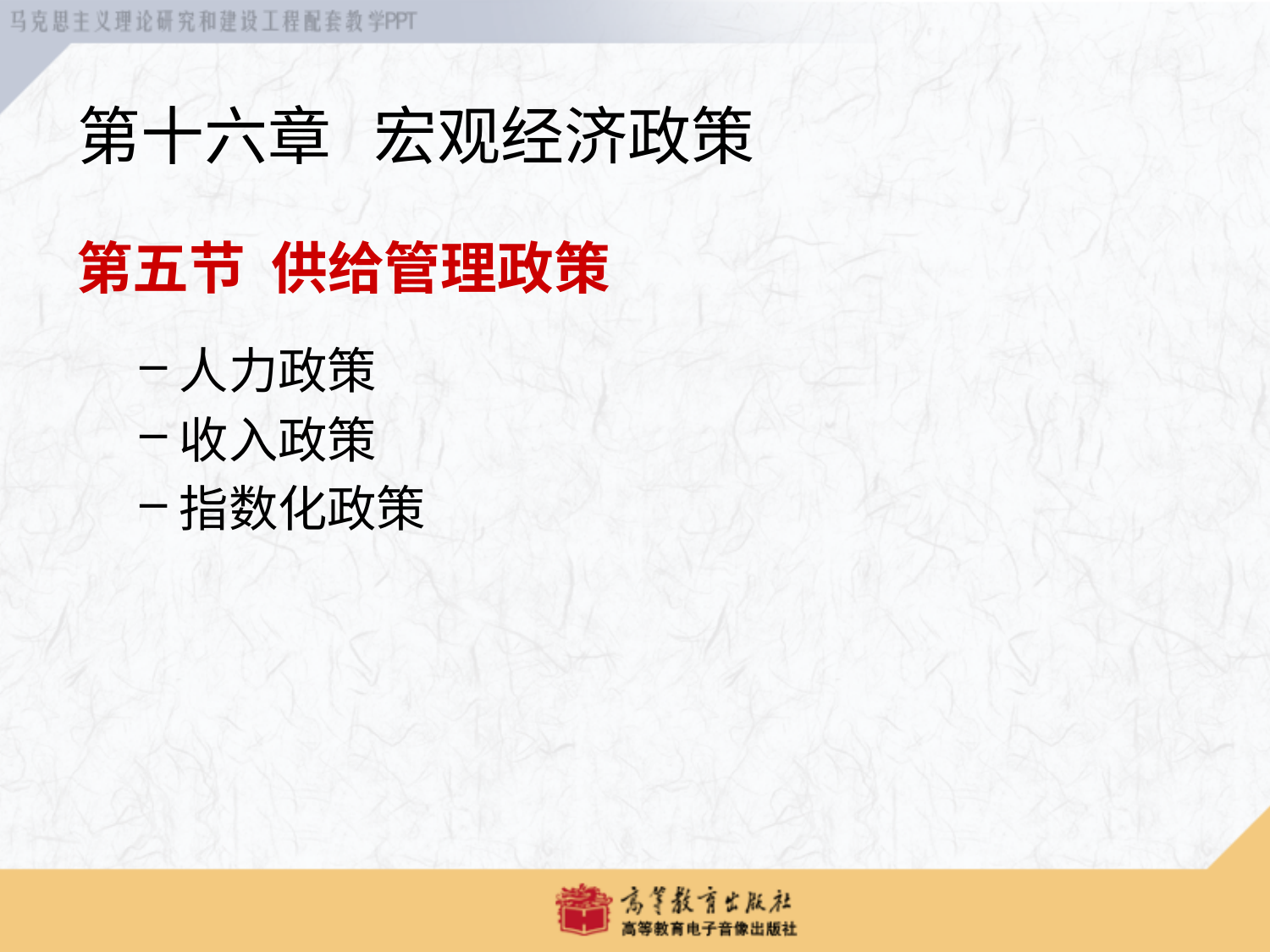

第十六章   宏观经济政策
第五节  供给管理政策

人力政策
收入政策
指数化政策